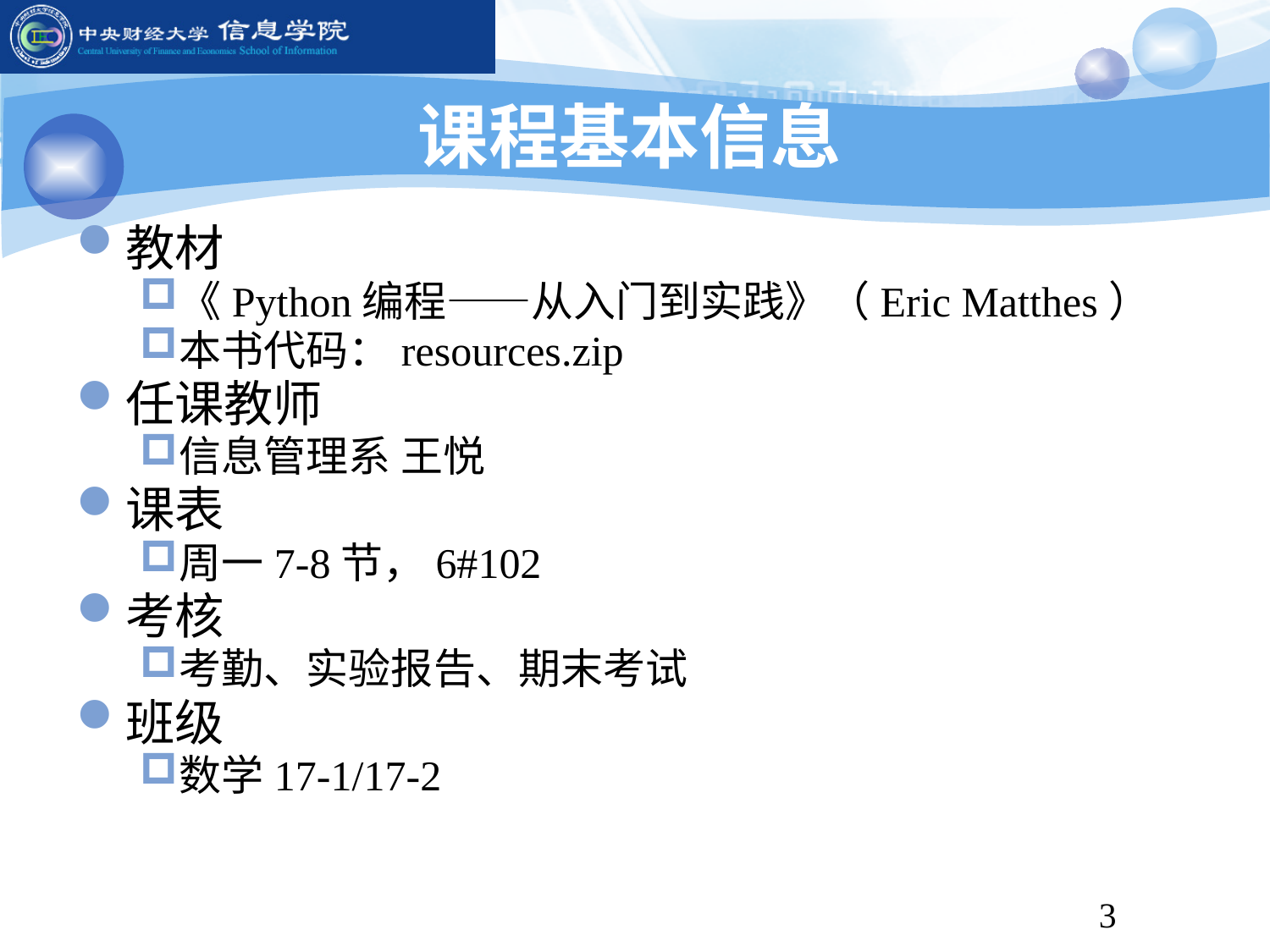

# 课程基本信息
教材
《Python编程——从入门到实践》（Eric Matthes）
本书代码：resources.zip
任课教师
信息管理系 王悦
课表
周一7-8节，6#102
考核
考勤、实验报告、期末考试
班级
数学17-1/17-2